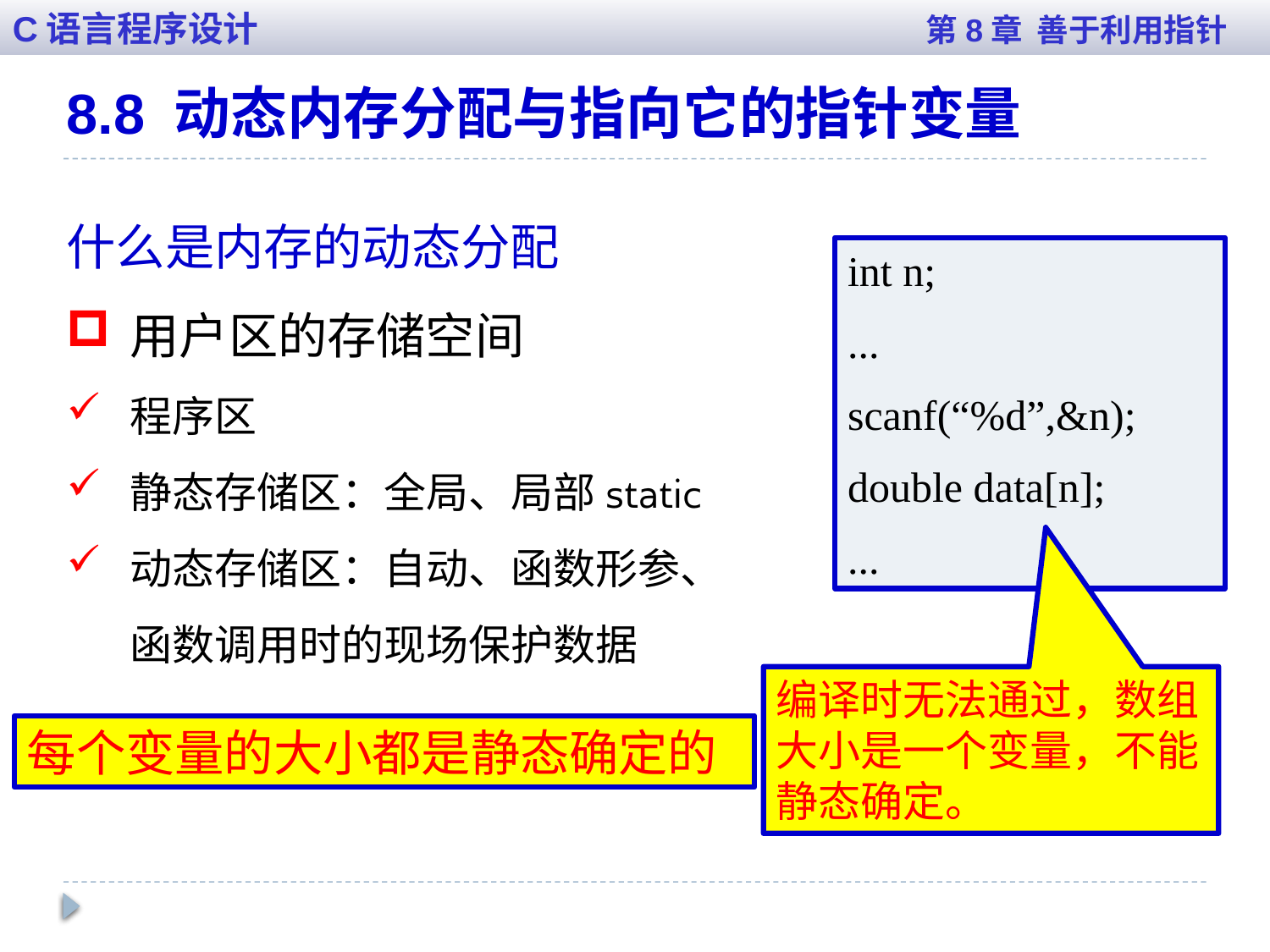

C语言程序设计                                                                                   第8章  善于利用指针
8.8 动态内存分配与指向它的指针变量
什么是内存的动态分配
用户区的存储空间
程序区
静态存储区：全局、局部static
动态存储区：自动、函数形参、函数调用时的现场保护数据
int n;
...
scanf(“%d”,&n);
double data[n];
...
编译时无法通过，数组大小是一个变量，不能静态确定。
每个变量的大小都是静态确定的